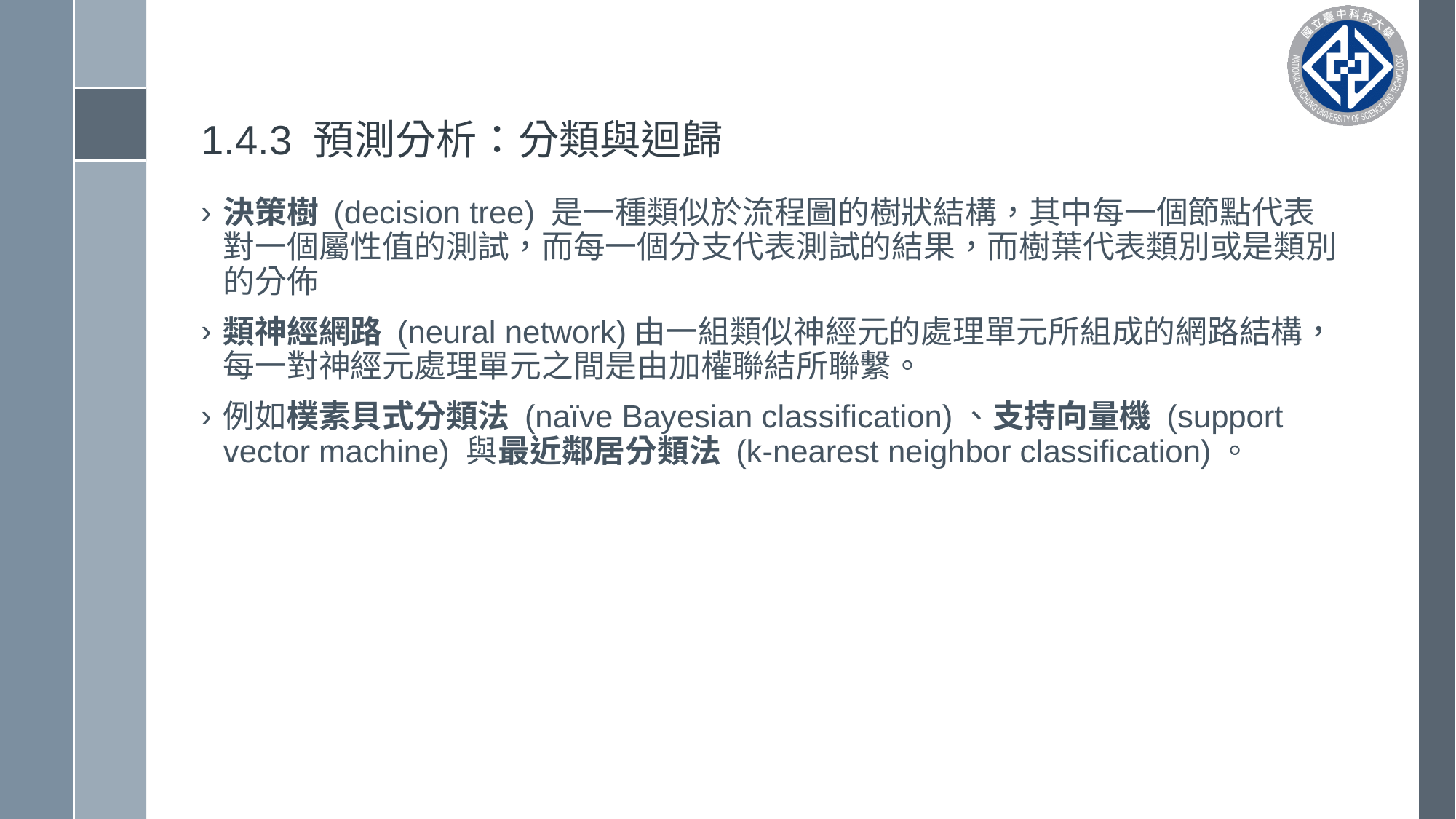

# 1.4.3 預測分析：分類與迴歸
決策樹 (decision tree) 是一種類似於流程圖的樹狀結構，其中每一個節點代表對一個屬性值的測試，而每一個分支代表測試的結果，而樹葉代表類別或是類別的分佈
類神經網路 (neural network)由一組類似神經元的處理單元所組成的網路結構，每一對神經元處理單元之間是由加權聯結所聯繫。
例如樸素貝式分類法 (naïve Bayesian classification)、支持向量機 (support vector machine) 與最近鄰居分類法 (k-nearest neighbor classification)。